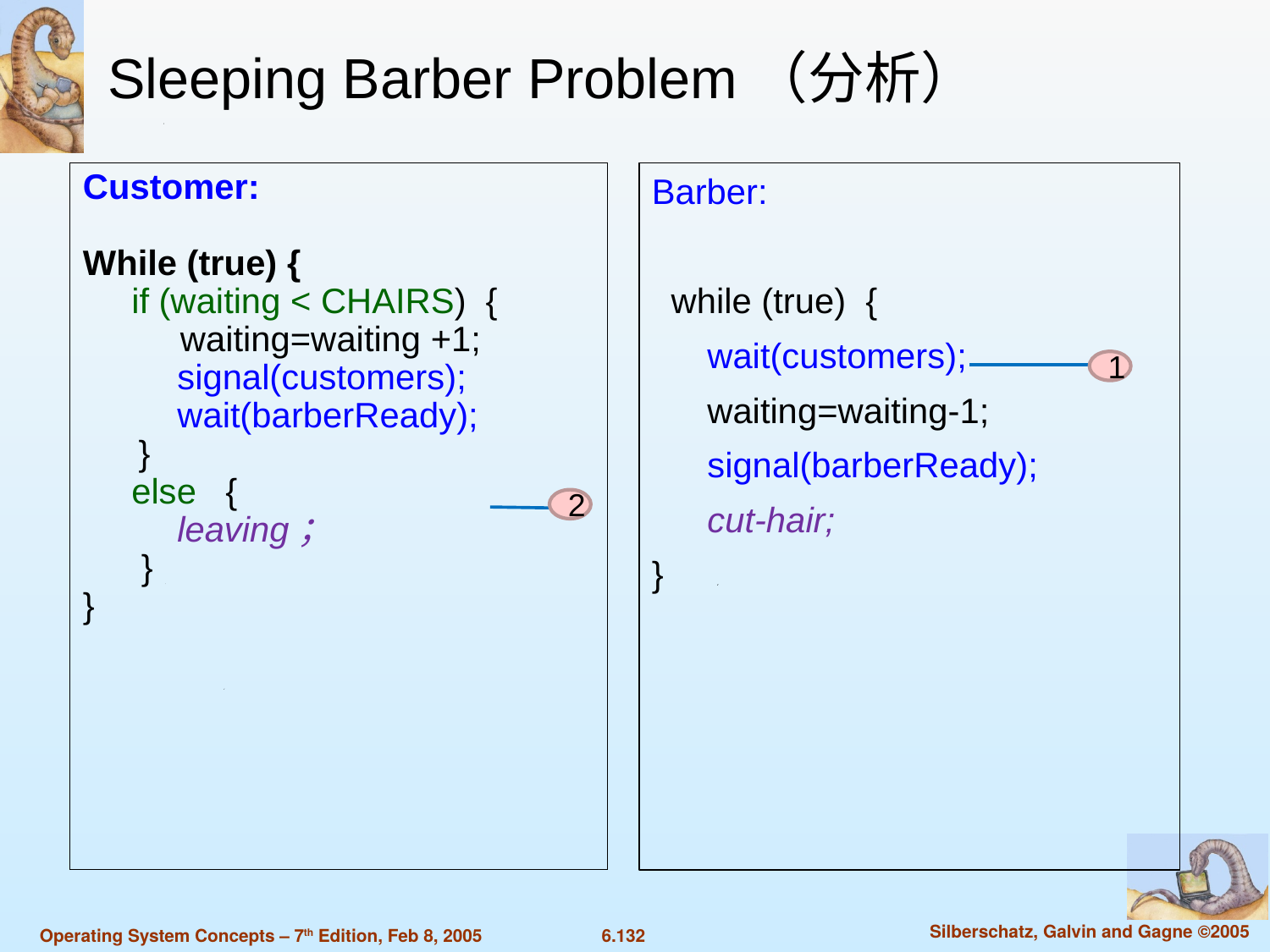

Sleeping Barber Problem（分析）
Customer:

While (true) {
     if (waiting < CHAIRS)  {
          waiting=waiting +1;
    signal(customers);
    wait(barberReady);
}
     else   {
    leaving；
      }
}
Barber:

  while (true)  {
wait(customers);
waiting=waiting-1;
signal(barberReady);
cut-hair;
}
1
2